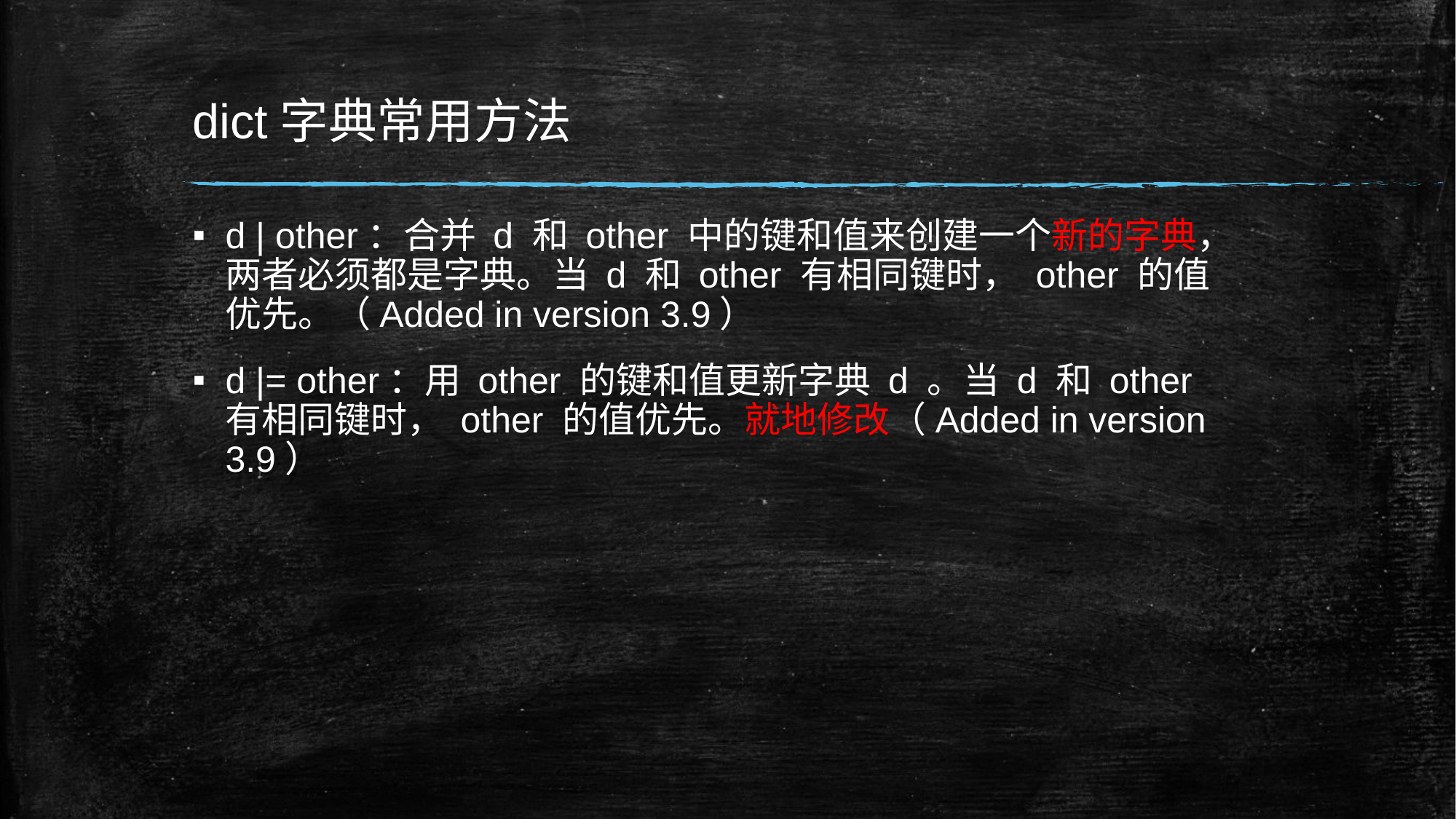

# dict字典常用方法
d | other：合并 d 和 other 中的键和值来创建一个新的字典，两者必须都是字典。当 d 和 other 有相同键时， other 的值优先。（Added in version 3.9）
d |= other：用 other 的键和值更新字典 d 。当 d 和 other 有相同键时， other 的值优先。就地修改（Added in version 3.9）